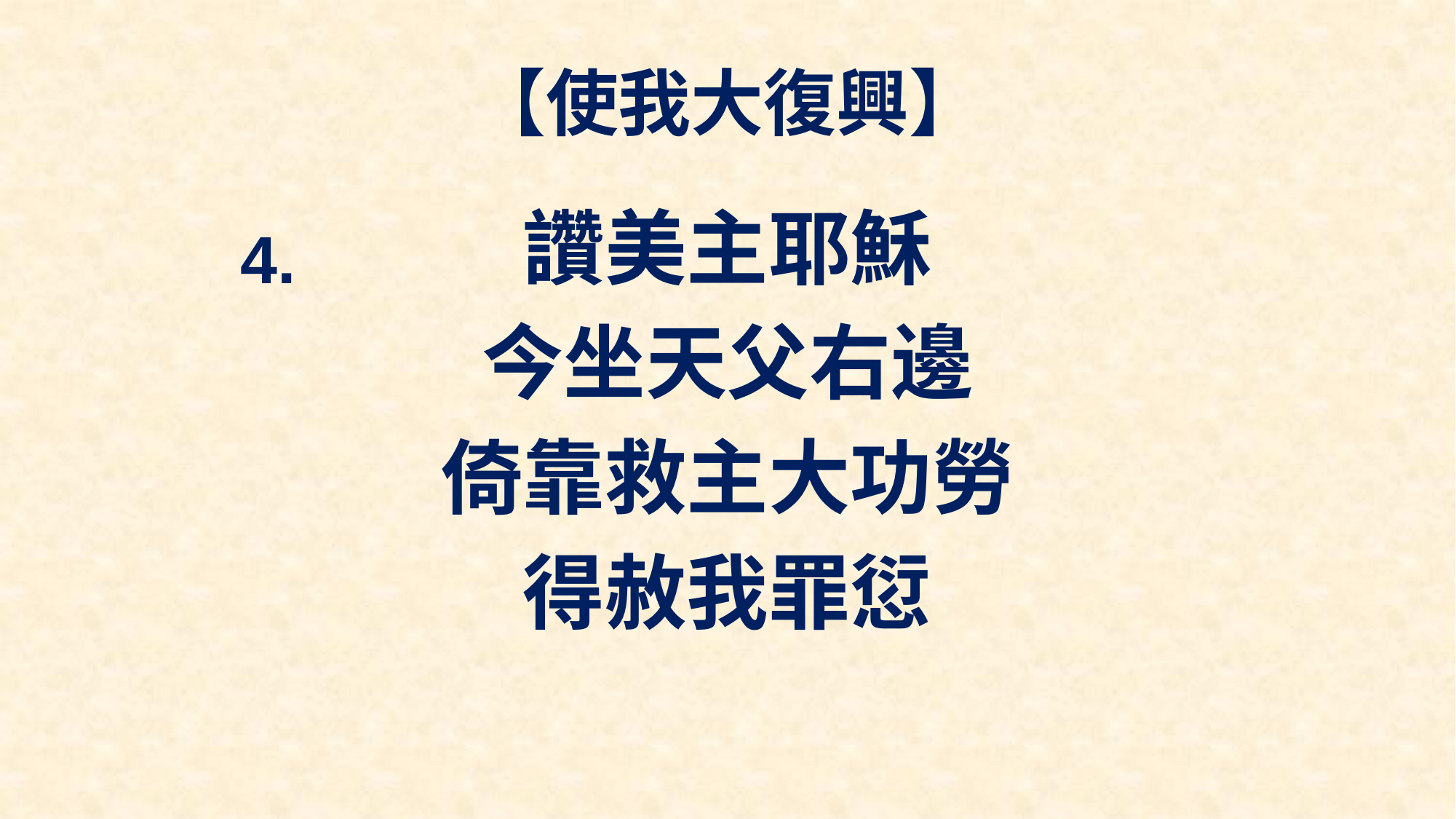

# 【使我大復興】
讚美主耶穌
今坐天父右邊
倚靠救主大功勞
得赦我罪愆
4.